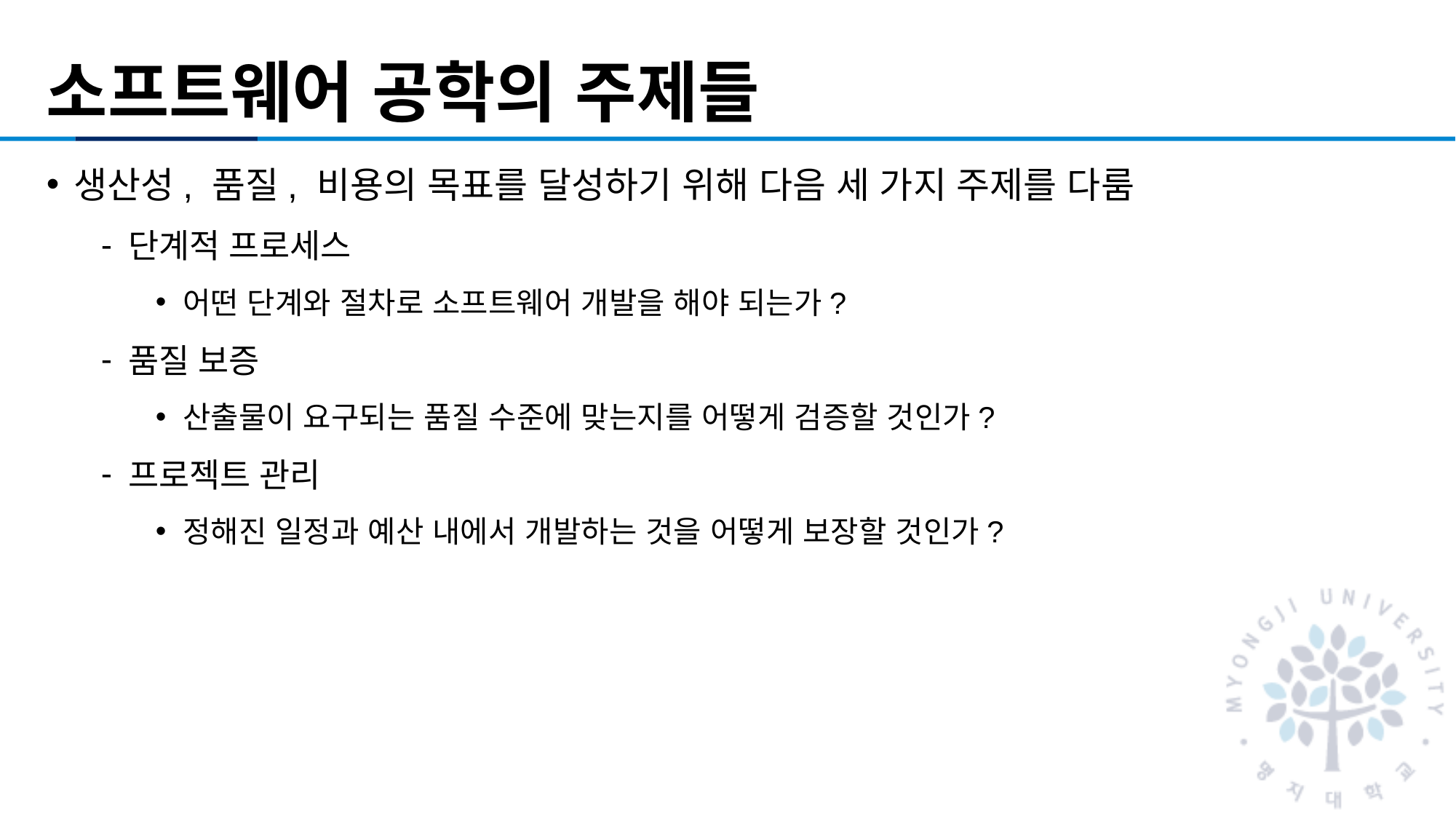

# 소프트웨어 공학의 주제들
생산성, 품질, 비용의 목표를 달성하기 위해 다음 세 가지 주제를 다룸
단계적 프로세스
어떤 단계와 절차로 소프트웨어 개발을 해야 되는가?
품질 보증
산출물이 요구되는 품질 수준에 맞는지를 어떻게 검증할 것인가?
프로젝트 관리
정해진 일정과 예산 내에서 개발하는 것을 어떻게 보장할 것인가?